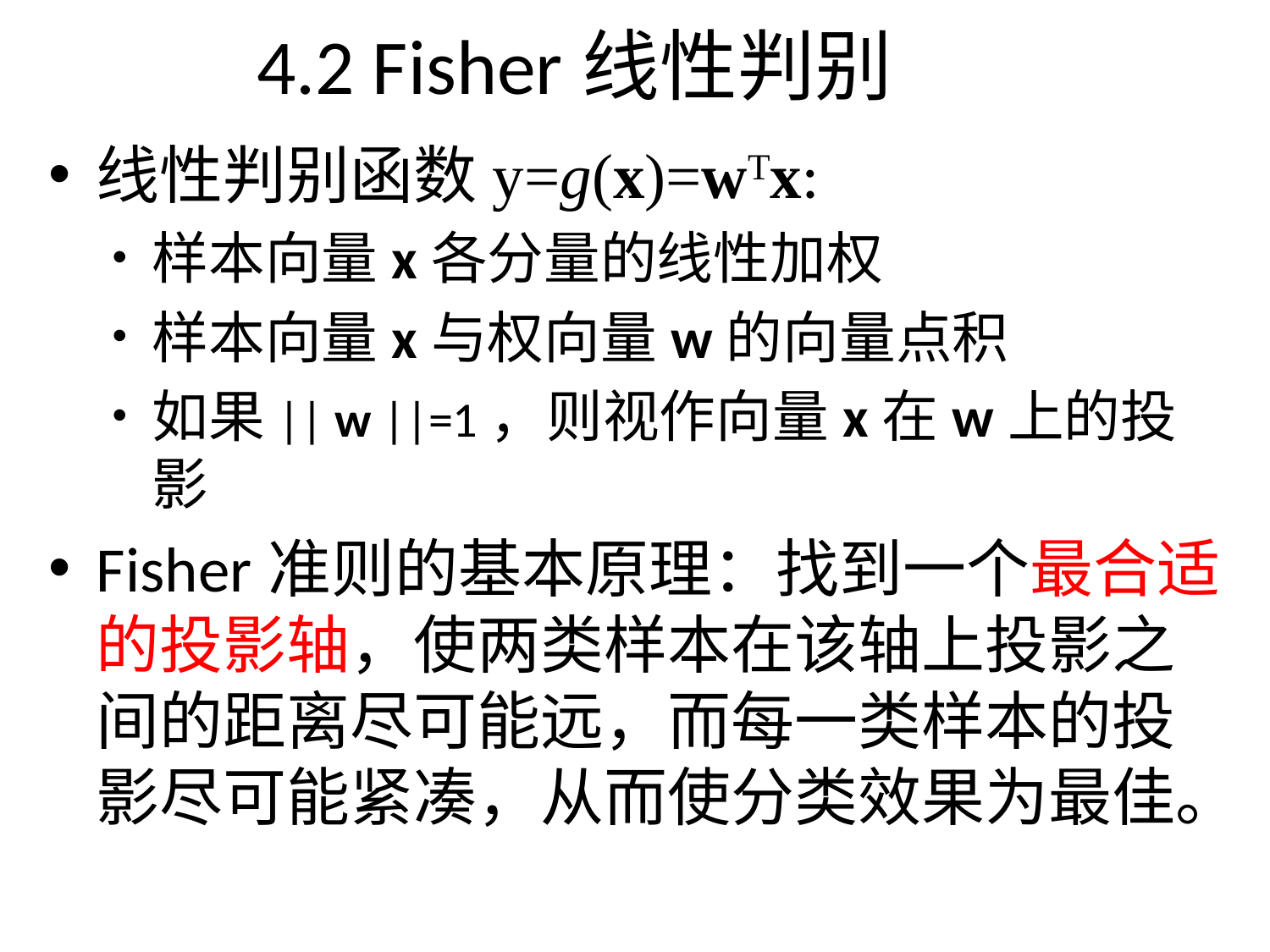

# 4.2 Fisher线性判别
线性判别函数y=g(x)=wTx:
样本向量x各分量的线性加权
样本向量x与权向量w的向量点积
如果|| w ||=1，则视作向量x在w上的投影
Fisher准则的基本原理：找到一个最合适的投影轴，使两类样本在该轴上投影之间的距离尽可能远，而每一类样本的投影尽可能紧凑，从而使分类效果为最佳。